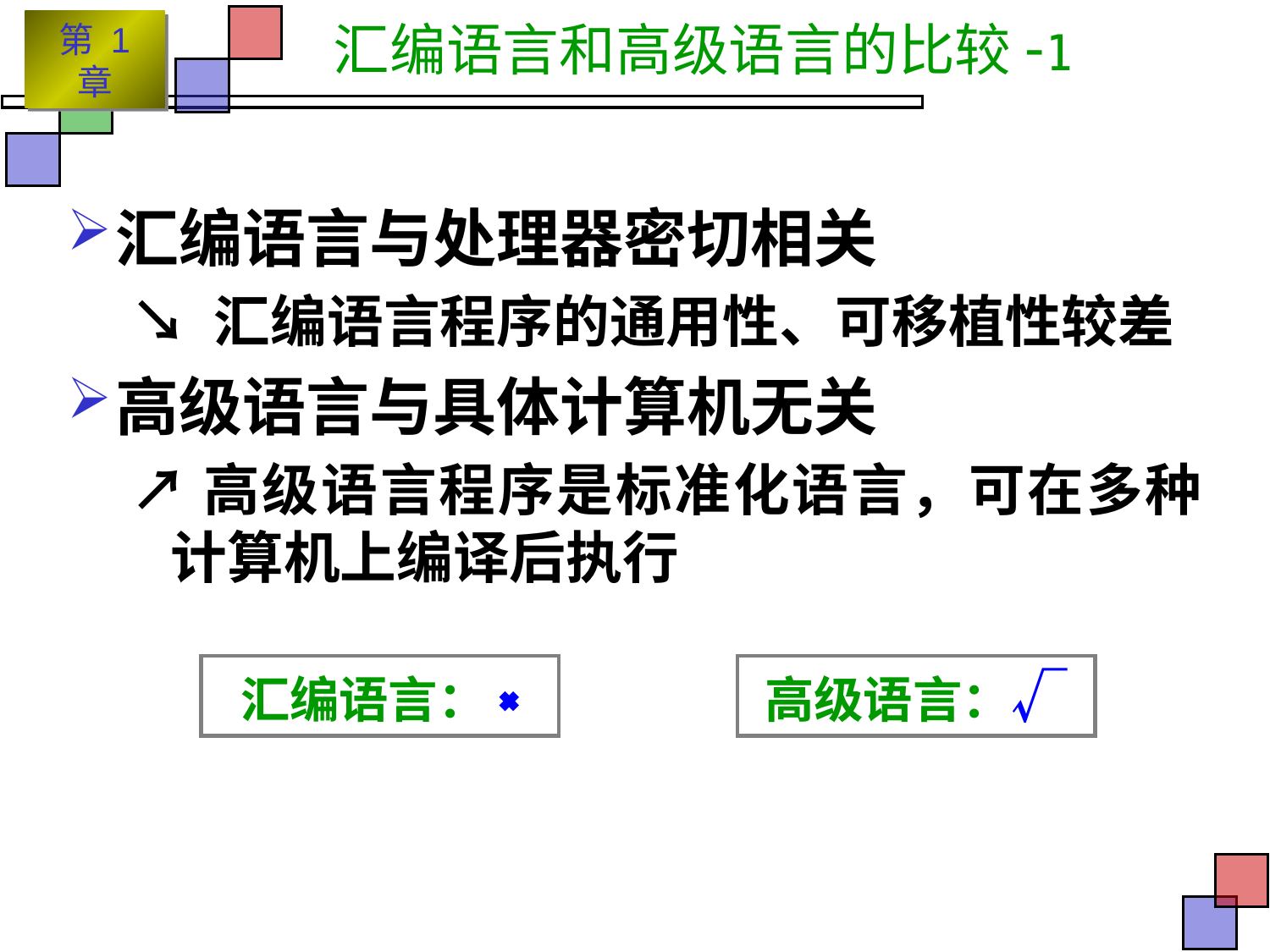

# 汇编语言和高级语言的比较-1
汇编语言与处理器密切相关
↘ 汇编语言程序的通用性、可移植性较差
高级语言与具体计算机无关
↗高级语言程序是标准化语言，可在多种计算机上编译后执行
汇编语言：×
高级语言：√